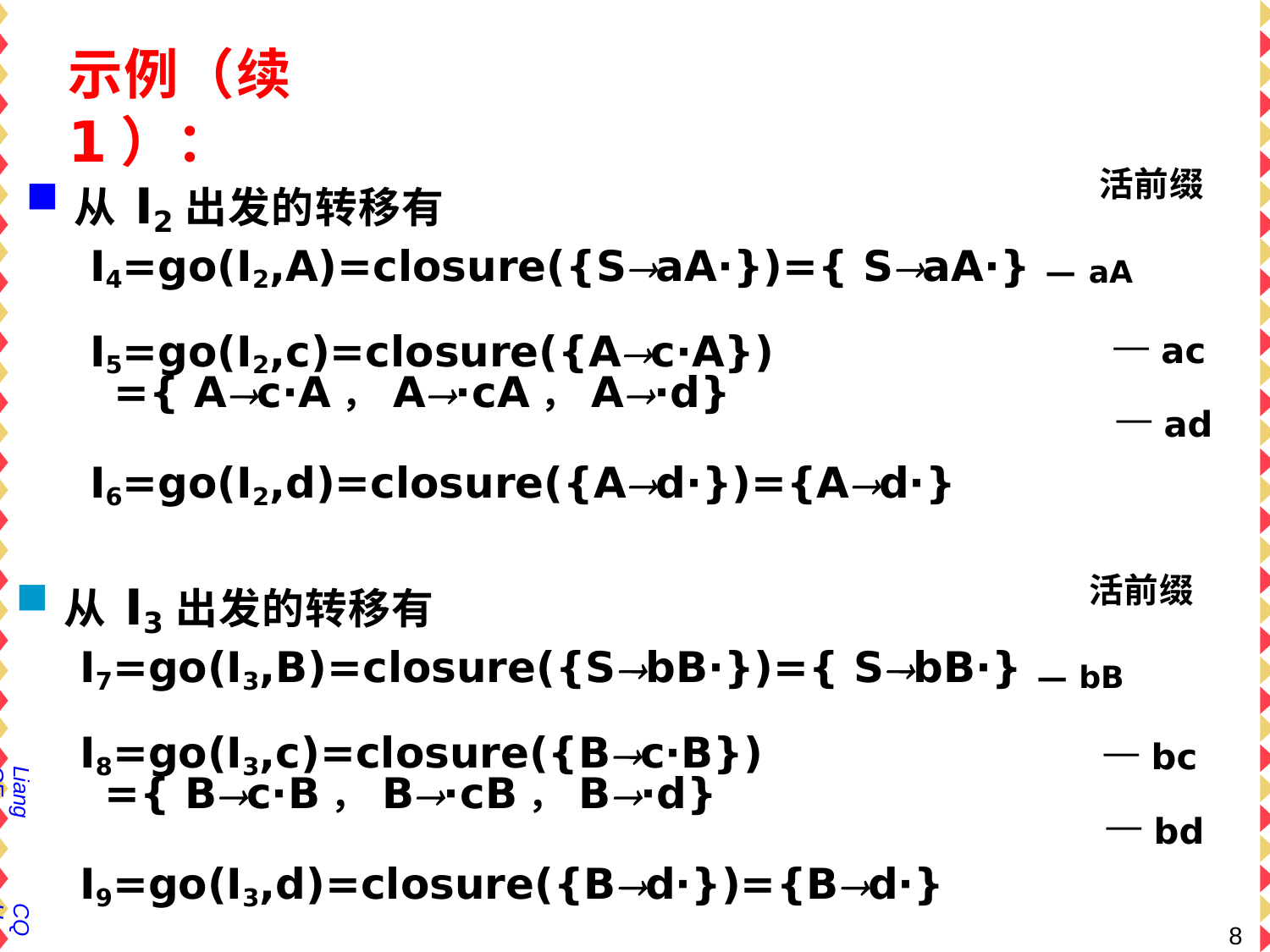

# 示例（续1）：
从I2出发的转移有
活前缀
I4=go(I2,A)=closure({S→aA·})={ S→aA·} — aA
I5=go(I2,c)=closure({A→c·A})
ac
ad
={ A→c·A，A→·cA，A→·d}  I6=go(I2,d)=closure({A→d·})={A→d·}
从I3出发的转移有
活前缀
I7=go(I3,B)=closure({S→bB·})={ S→bB·} — bB
I8=go(I3,c)=closure({B→c·B})
={ B→c·B，B→·cB，B→·d}  I9=go(I3,d)=closure({B→d·})={B→d·}
bc
bd
Liang GE
CQU
81